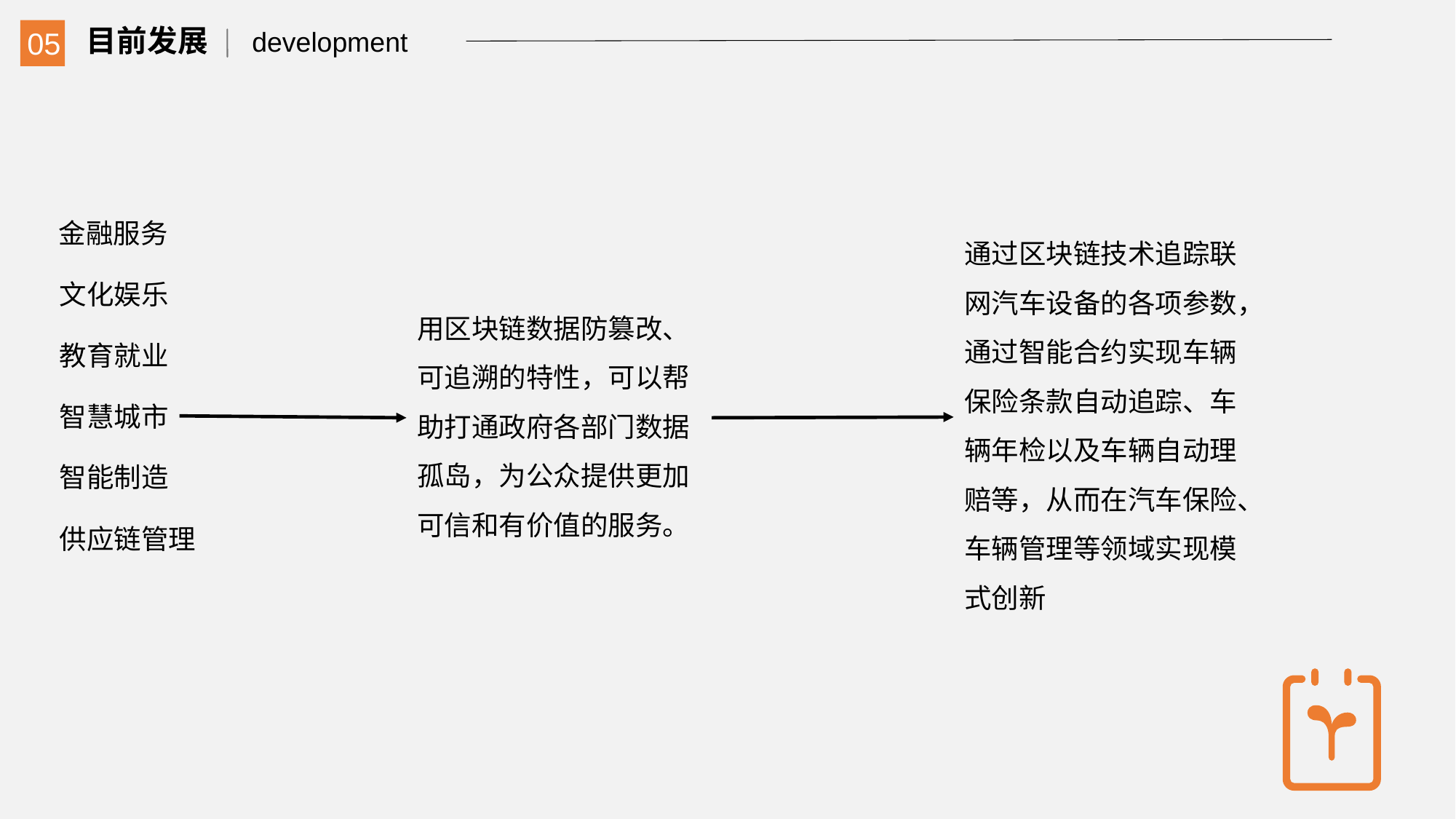

目前发展
05
development

金融服务
通过区块链技术追踪联网汽车设备的各项参数，通过智能合约实现车辆保险条款自动追踪、车辆年检以及车辆自动理赔等，从而在汽车保险、车辆管理等领域实现模式创新
文化娱乐
用区块链数据防篡改、可追溯的特性，可以帮助打通政府各部门数据孤岛，为公众提供更加可信和有价值的服务。
教育就业
智慧城市
智能制造
供应链管理